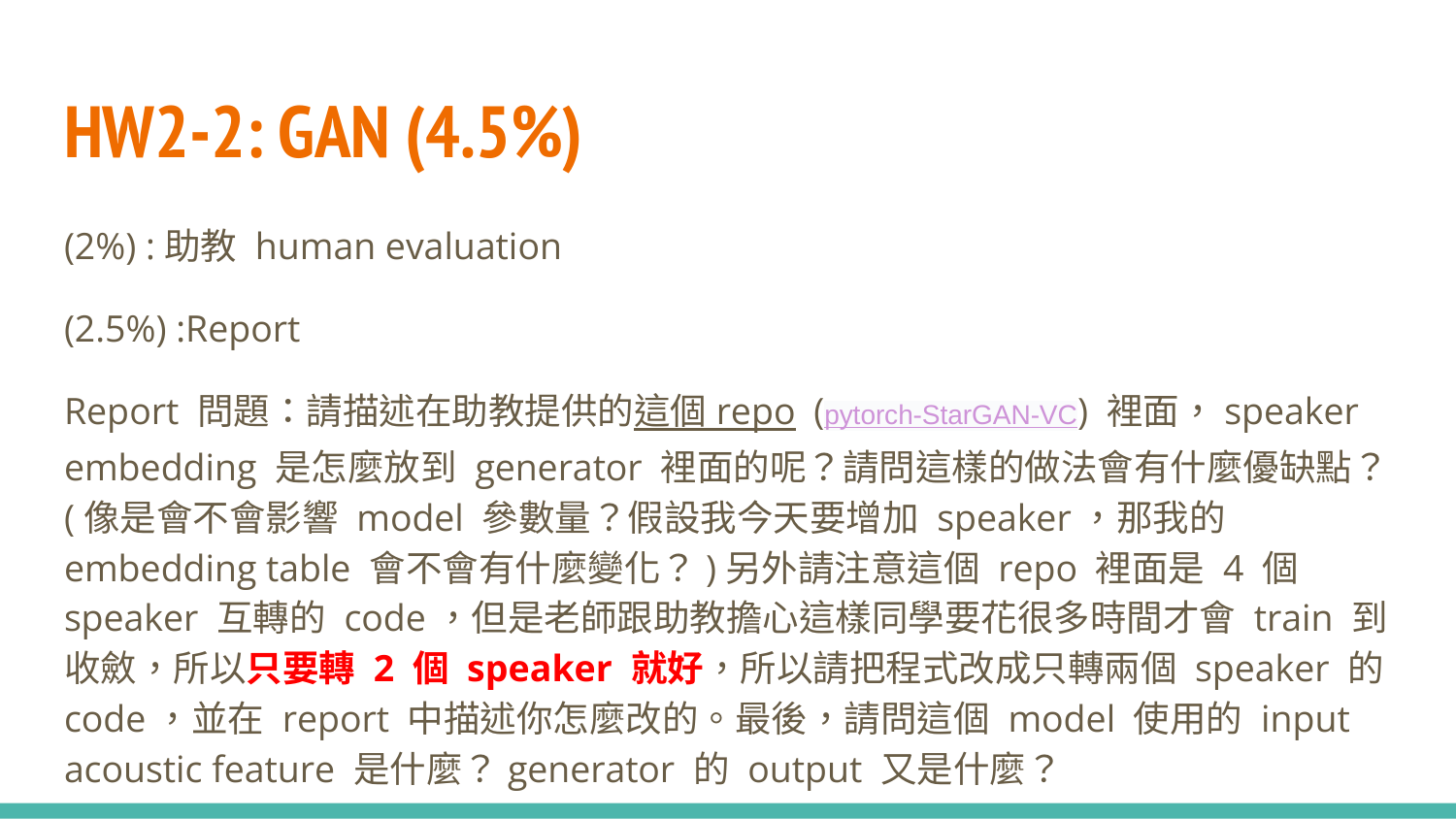

# HW2-2: GAN (4.5%)

(2%) :助教 human evaluation
(2.5%) :Report
Report 問題：請描述在助教提供的這個 repo (pytorch-StarGAN-VC) 裡面，speaker embedding 是怎麼放到 generator 裡面的呢？請問這樣的做法會有什麼優缺點？(像是會不會影響 model 參數量？假設我今天要增加 speaker，那我的 embedding table 會不會有什麼變化？)另外請注意這個 repo 裡面是 4 個 speaker 互轉的 code，但是老師跟助教擔心這樣同學要花很多時間才會 train 到收斂，所以只要轉 2 個 speaker 就好，所以請把程式改成只轉兩個 speaker 的 code，並在 report 中描述你怎麼改的。最後，請問這個 model 使用的 input acoustic feature 是什麼？generator 的 output 又是什麼？